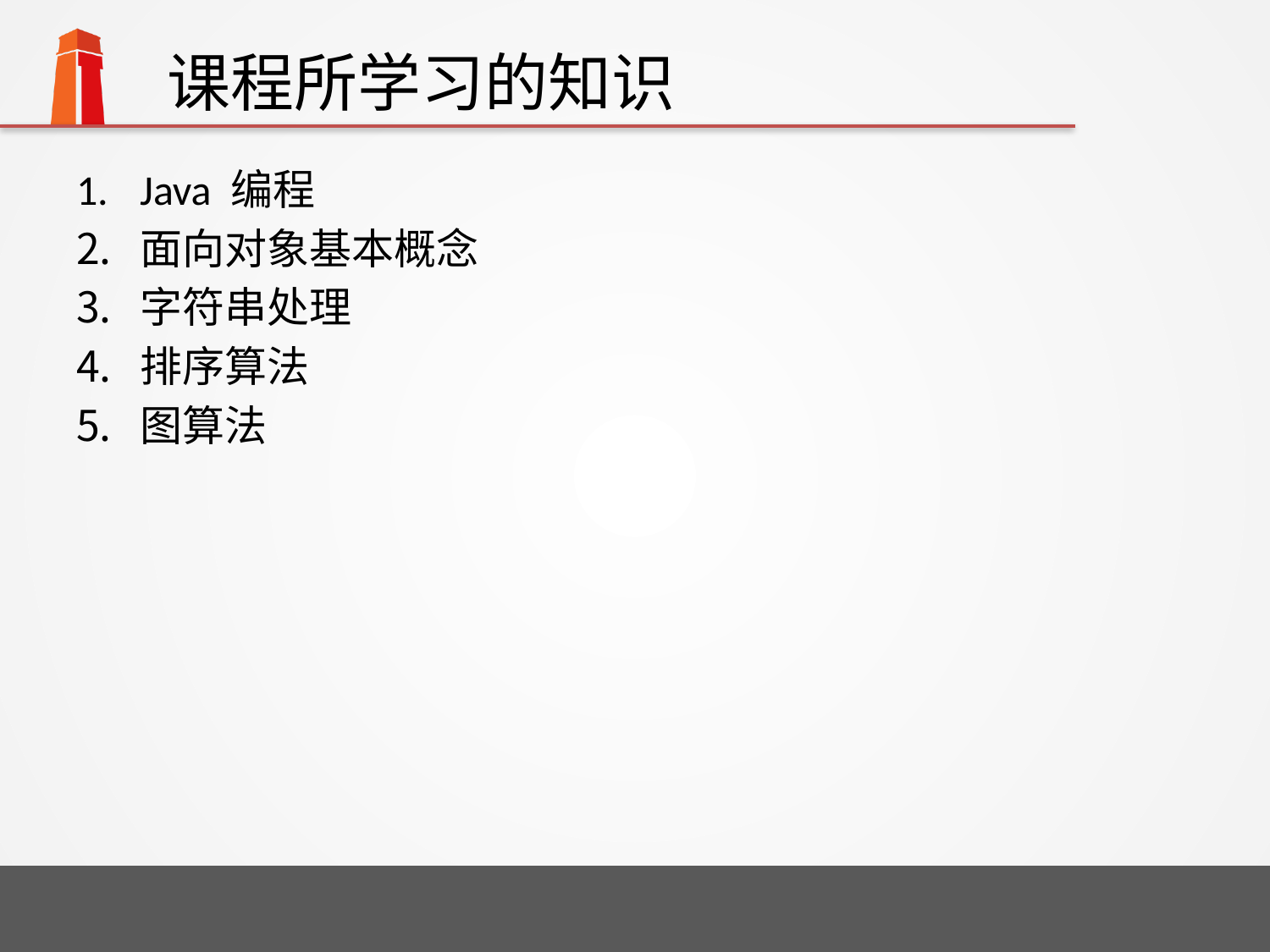

# 课程所学习的知识
Java 编程
面向对象基本概念
字符串处理
排序算法
图算法